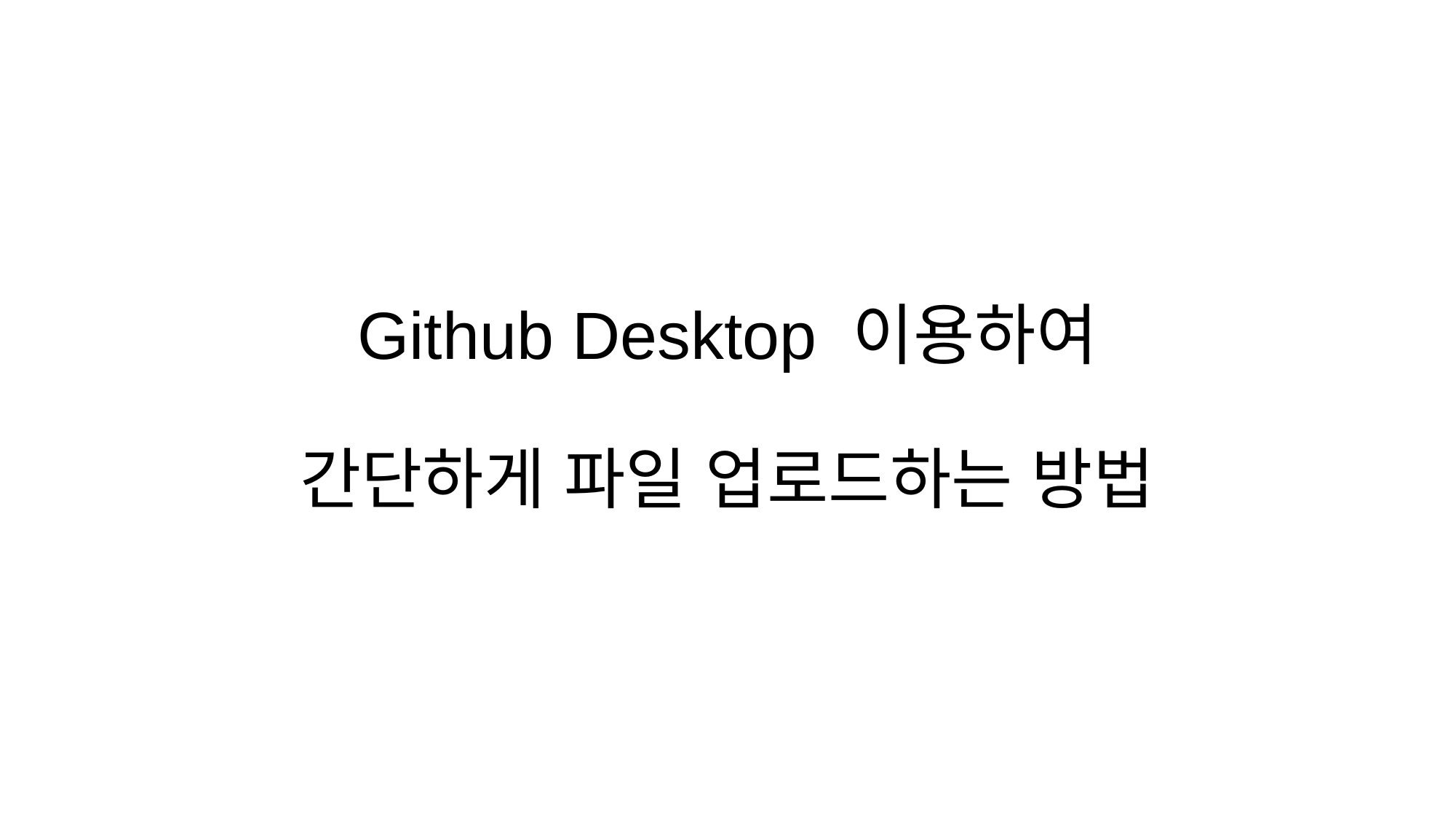

# Github Desktop 이용하여 간단하게 파일 업로드하는 방법